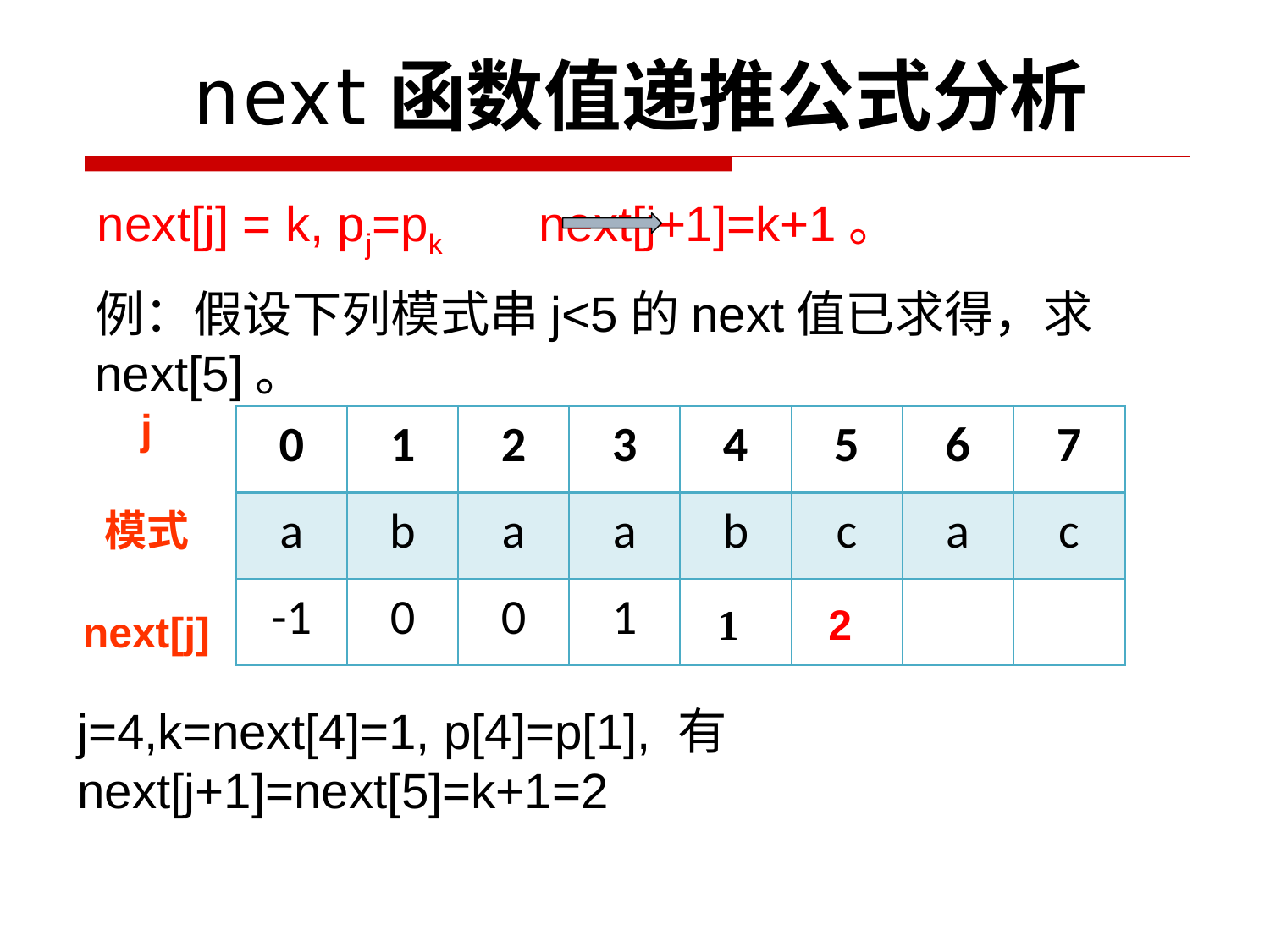

next函数值递推公式分析
next[j] = k, pj=pk       next[j+1]=k+1。

例：假设下列模式串j<5的next值已求得，求next[5]。
j

模式

next[j]

| 0 | 1 | 2 | 3 | 4 | 5 | 6 | 7 |
| --- | --- | --- | --- | --- | --- | --- | --- |
| a | b | a | a | b | c | a | c |
| -1 | 0 | 0 | 1 |  |  |  |  |
2
1
j=4,k=next[4]=1, p[4]=p[1], 有
next[j+1]=next[5]=k+1=2